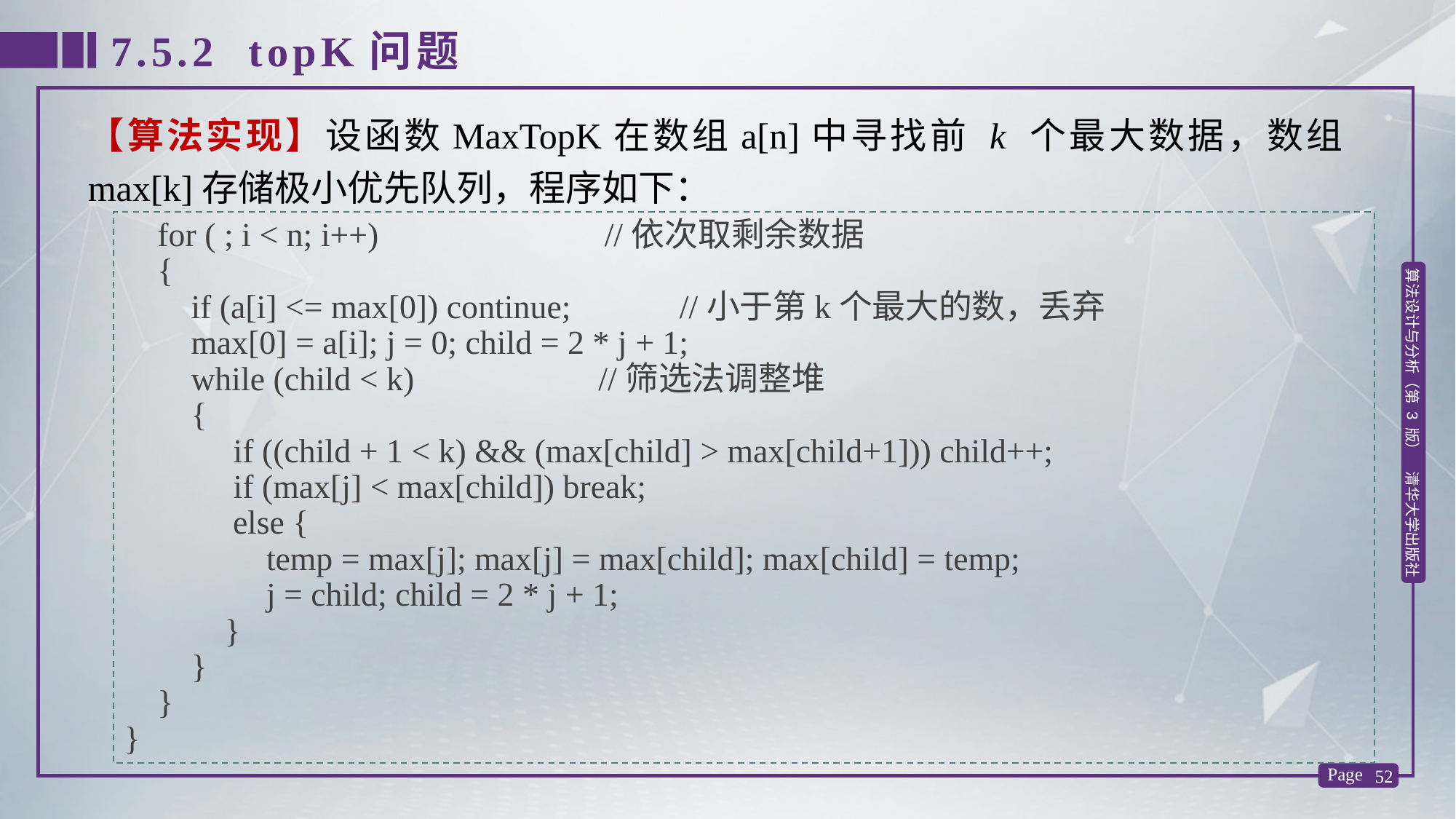

7.5.2  topK问题
【算法实现】设函数MaxTopK在数组a[n]中寻找前 k 个最大数据，数组max[k]存储极小优先队列，程序如下：
    for ( ; i < n; i++)                           //依次取剩余数据
    {
        if (a[i] <= max[0]) continue;             //小于第k个最大的数，丢弃
        max[0] = a[i]; j = 0; child = 2 * j + 1;
        while (child < k)                      //筛选法调整堆
        {
      	if ((child + 1 < k) && (max[child] > max[child+1])) child++;
      	if (max[j] < max[child]) break;
             else {
                 temp = max[j]; max[j] = max[child]; max[child] = temp;
                 j = child; child = 2 * j + 1;
            }
        }
    }
}